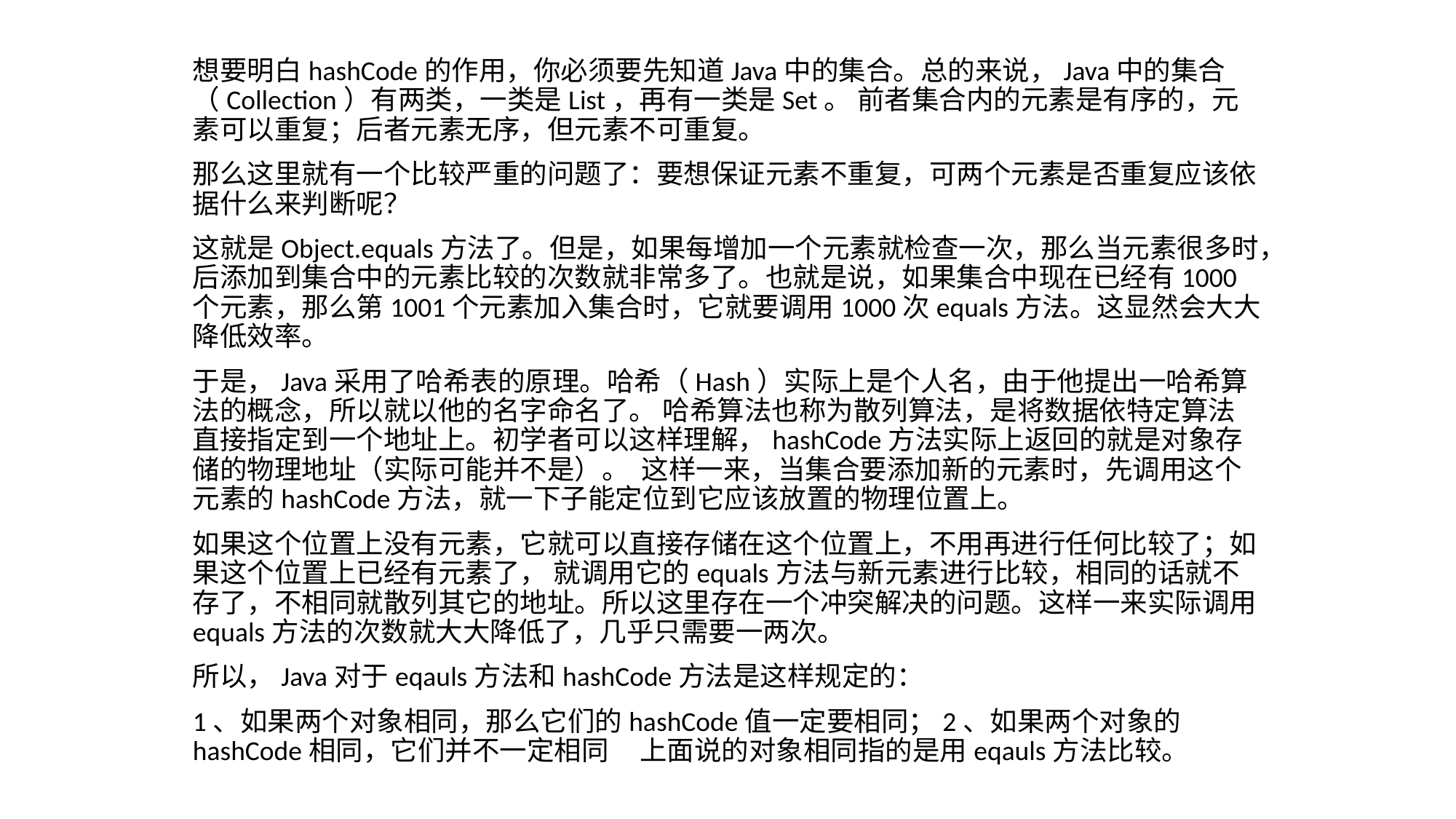

想要明白hashCode的作用，你必须要先知道Java中的集合。总的来说，Java中的集合（Collection）有两类，一类是List，再有一类是Set。 前者集合内的元素是有序的，元素可以重复；后者元素无序，但元素不可重复。
那么这里就有一个比较严重的问题了：要想保证元素不重复，可两个元素是否重复应该依据什么来判断呢？
这就是Object.equals方法了。但是，如果每增加一个元素就检查一次，那么当元素很多时，后添加到集合中的元素比较的次数就非常多了。也就是说，如果集合中现在已经有1000个元素，那么第1001个元素加入集合时，它就要调用1000次equals方法。这显然会大大降低效率。
于是，Java采用了哈希表的原理。哈希（Hash）实际上是个人名，由于他提出一哈希算法的概念，所以就以他的名字命名了。 哈希算法也称为散列算法，是将数据依特定算法直接指定到一个地址上。初学者可以这样理解，hashCode方法实际上返回的就是对象存储的物理地址（实际可能并不是）。  这样一来，当集合要添加新的元素时，先调用这个元素的hashCode方法，就一下子能定位到它应该放置的物理位置上。
如果这个位置上没有元素，它就可以直接存储在这个位置上，不用再进行任何比较了；如果这个位置上已经有元素了， 就调用它的equals方法与新元素进行比较，相同的话就不存了，不相同就散列其它的地址。所以这里存在一个冲突解决的问题。这样一来实际调用equals方法的次数就大大降低了，几乎只需要一两次。
所以，Java对于eqauls方法和hashCode方法是这样规定的：
1、如果两个对象相同，那么它们的hashCode值一定要相同；2、如果两个对象的hashCode相同，它们并不一定相同     上面说的对象相同指的是用eqauls方法比较。